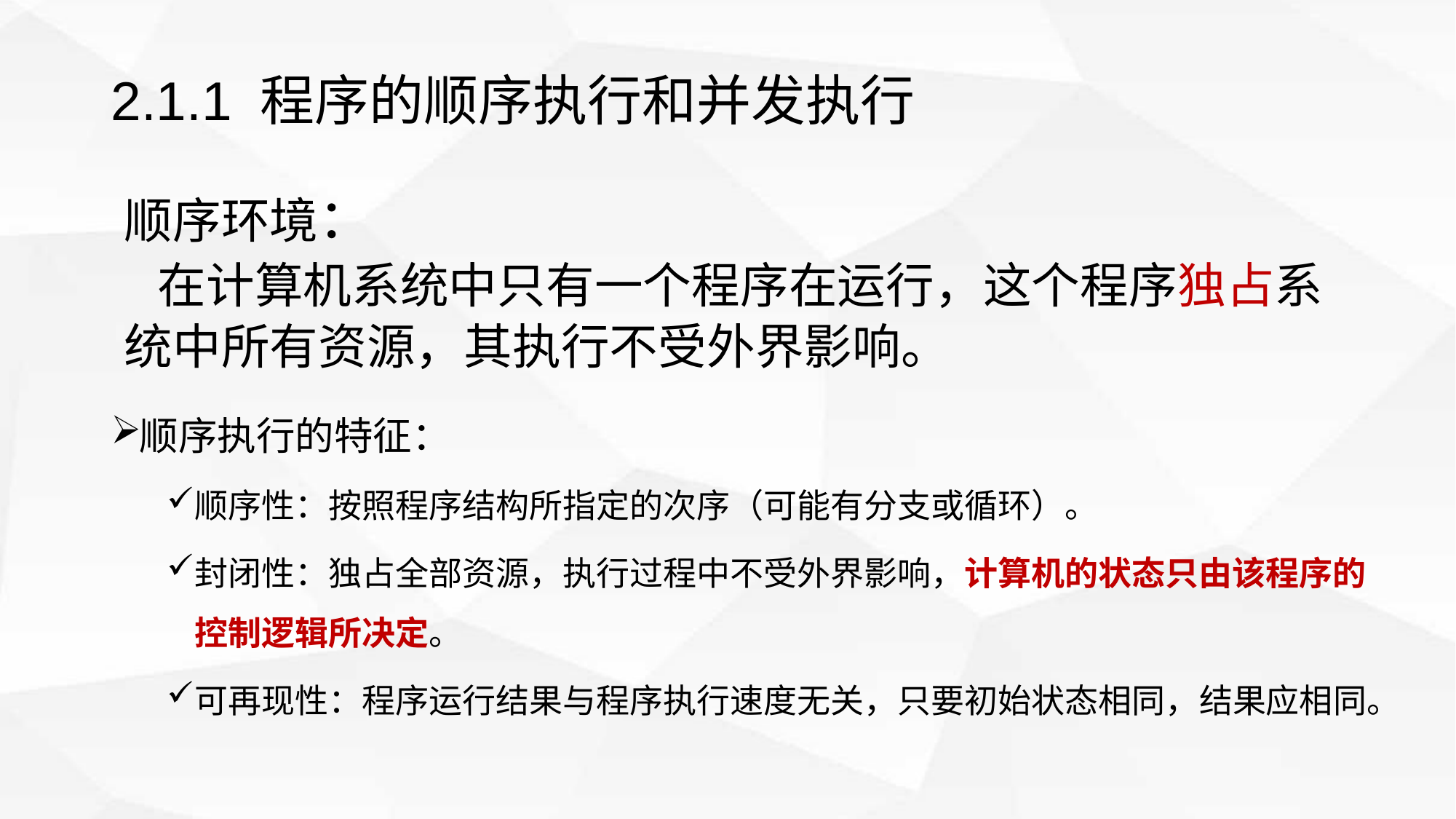

# 2.1.1 程序的顺序执行和并发执行
顺序环境：
  在计算机系统中只有一个程序在运行，这个程序独占系统中所有资源，其执行不受外界影响。
顺序执行的特征：
顺序性：按照程序结构所指定的次序（可能有分支或循环）。
封闭性：独占全部资源，执行过程中不受外界影响，计算机的状态只由该程序的控制逻辑所决定。
可再现性：程序运行结果与程序执行速度无关，只要初始状态相同，结果应相同。